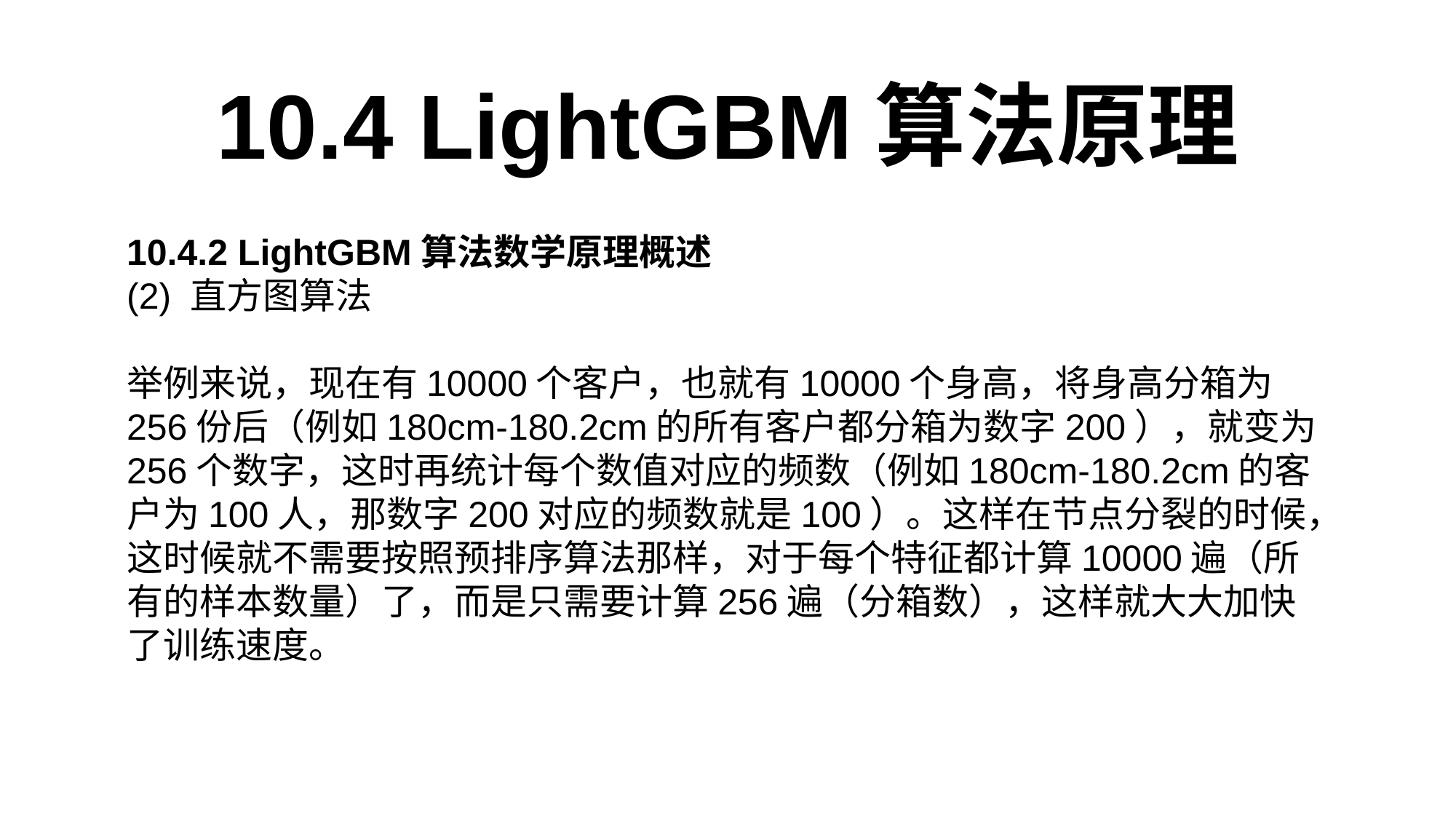

10.4 LightGBM算法原理
10.4.2 LightGBM算法数学原理概述
(2) 直方图算法

举例来说，现在有10000个客户，也就有10000个身高，将身高分箱为256份后（例如180cm-180.2cm的所有客户都分箱为数字200），就变为256个数字，这时再统计每个数值对应的频数（例如180cm-180.2cm的客户为100人，那数字200对应的频数就是100）。这样在节点分裂的时候，这时候就不需要按照预排序算法那样，对于每个特征都计算10000遍（所有的样本数量）了，而是只需要计算256遍（分箱数），这样就大大加快了训练速度。